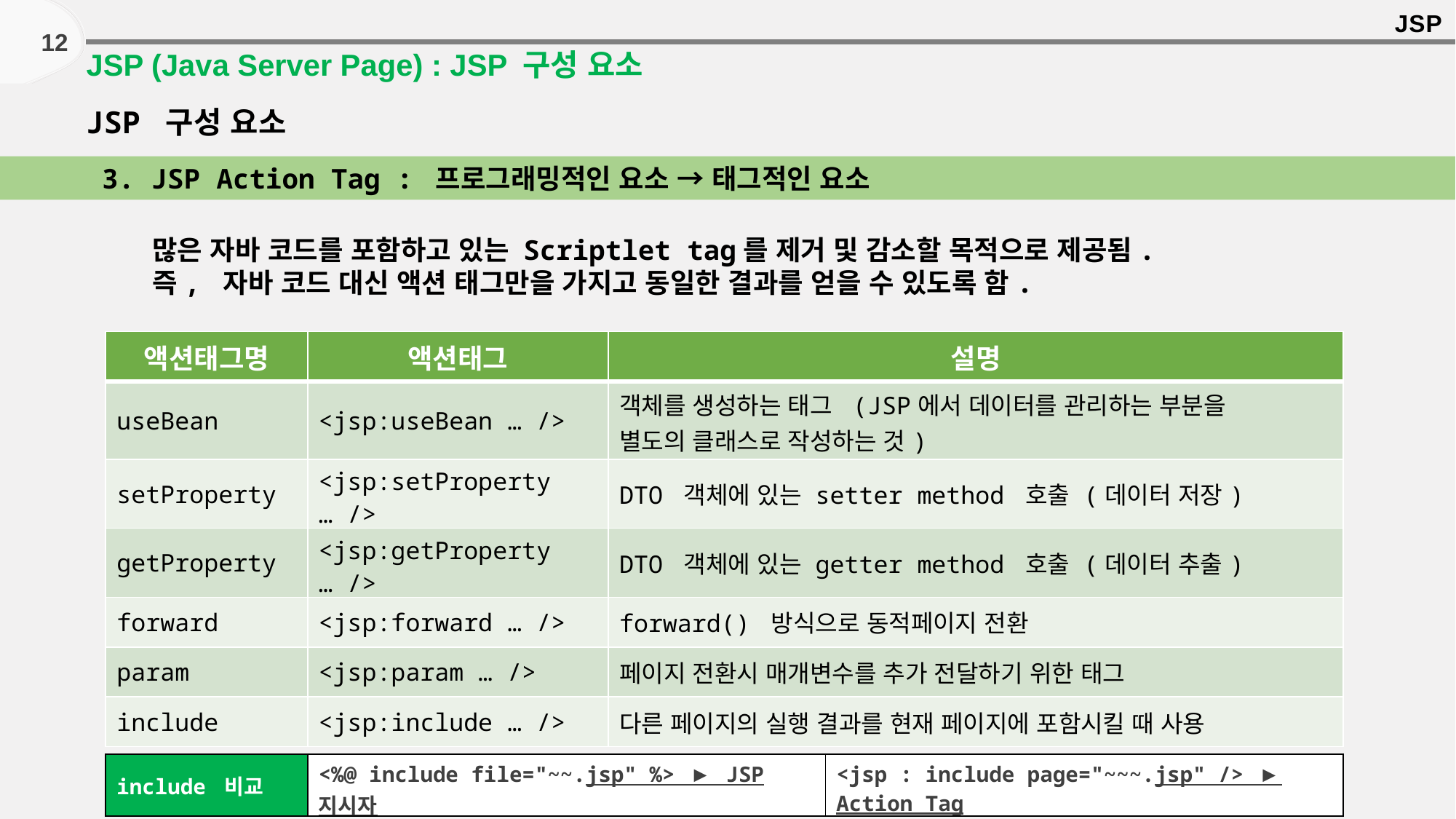

JSP
12
JSP (Java Server Page) : JSP 구성 요소
JSP 구성 요소
3. JSP Action Tag : 프로그래밍적인 요소 → 태그적인 요소
많은 자바 코드를 포함하고 있는 Scriptlet tag를 제거 및 감소할 목적으로 제공됨.
즉, 자바 코드 대신 액션 태그만을 가지고 동일한 결과를 얻을 수 있도록 함.
| 액션태그명 | 액션태그 | 설명 |
| --- | --- | --- |
| useBean | <jsp:useBean … /> | 객체를 생성하는 태그 (JSP에서 데이터를 관리하는 부분을 별도의 클래스로 작성하는 것) |
| setProperty | <jsp:setProperty … /> | DTO 객체에 있는 setter method 호출 (데이터 저장) |
| getProperty | <jsp:getProperty … /> | DTO 객체에 있는 getter method 호출 (데이터 추출) |
| forward | <jsp:forward … /> | forward() 방식으로 동적페이지 전환 |
| param | <jsp:param … /> | 페이지 전환시 매개변수를 추가 전달하기 위한 태그 |
| include | <jsp:include … /> | 다른 페이지의 실행 결과를 현재 페이지에 포함시킬 때 사용 |
| include 비교 | <%@ include file="~~.jsp" %> ▶ JSP 지시자 | <jsp : include page="~~~.jsp" /> ▶ Action Tag |
| --- | --- | --- |